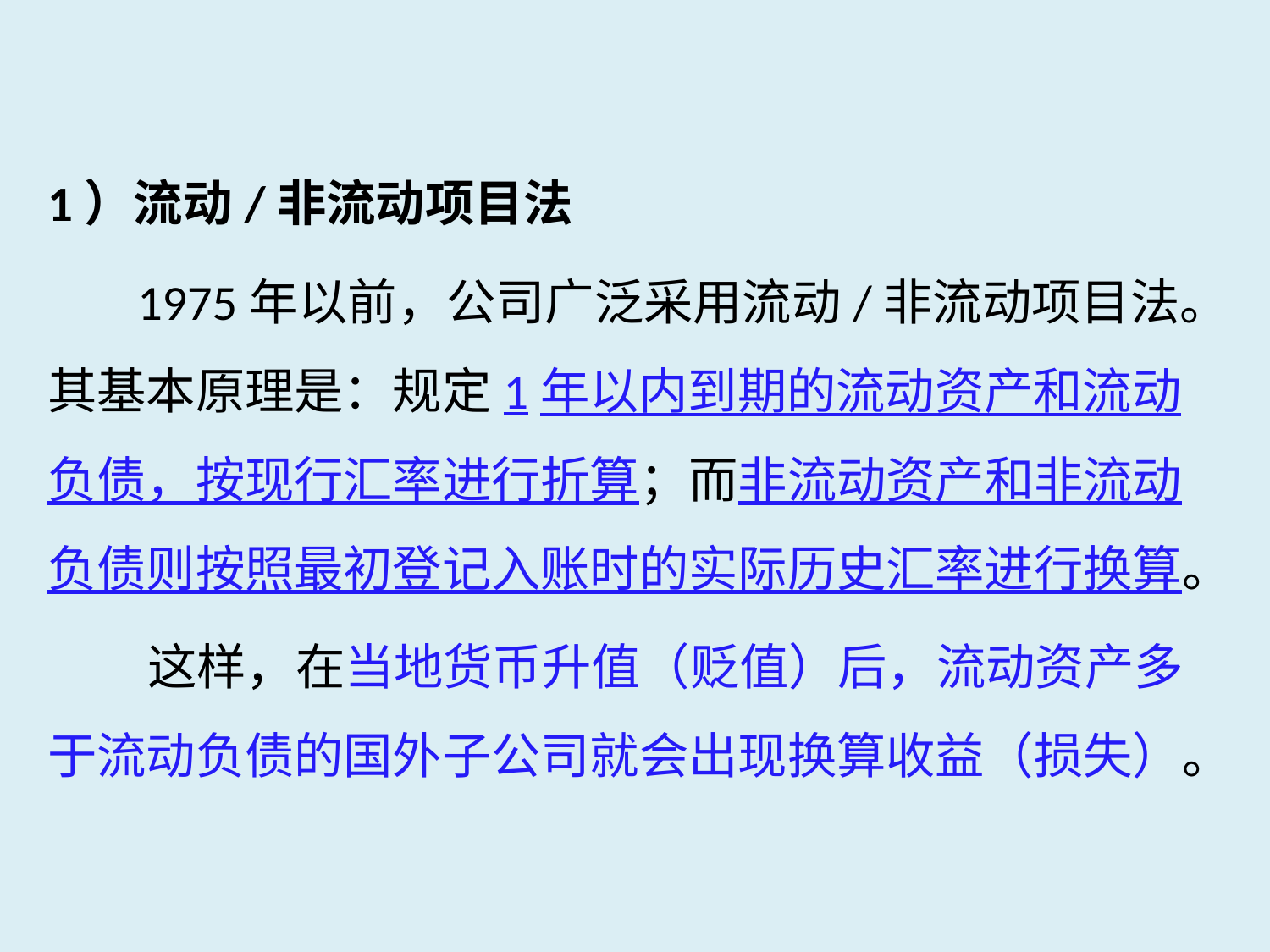

1）流动/非流动项目法
        1975年以前，公司广泛采用流动/非流动项目法。其基本原理是：规定1年以内到期的流动资产和流动负债，按现行汇率进行折算；而非流动资产和非流动负债则按照最初登记入账时的实际历史汇率进行换算。
        这样，在当地货币升值（贬值）后，流动资产多于流动负债的国外子公司就会出现换算收益（损失）。